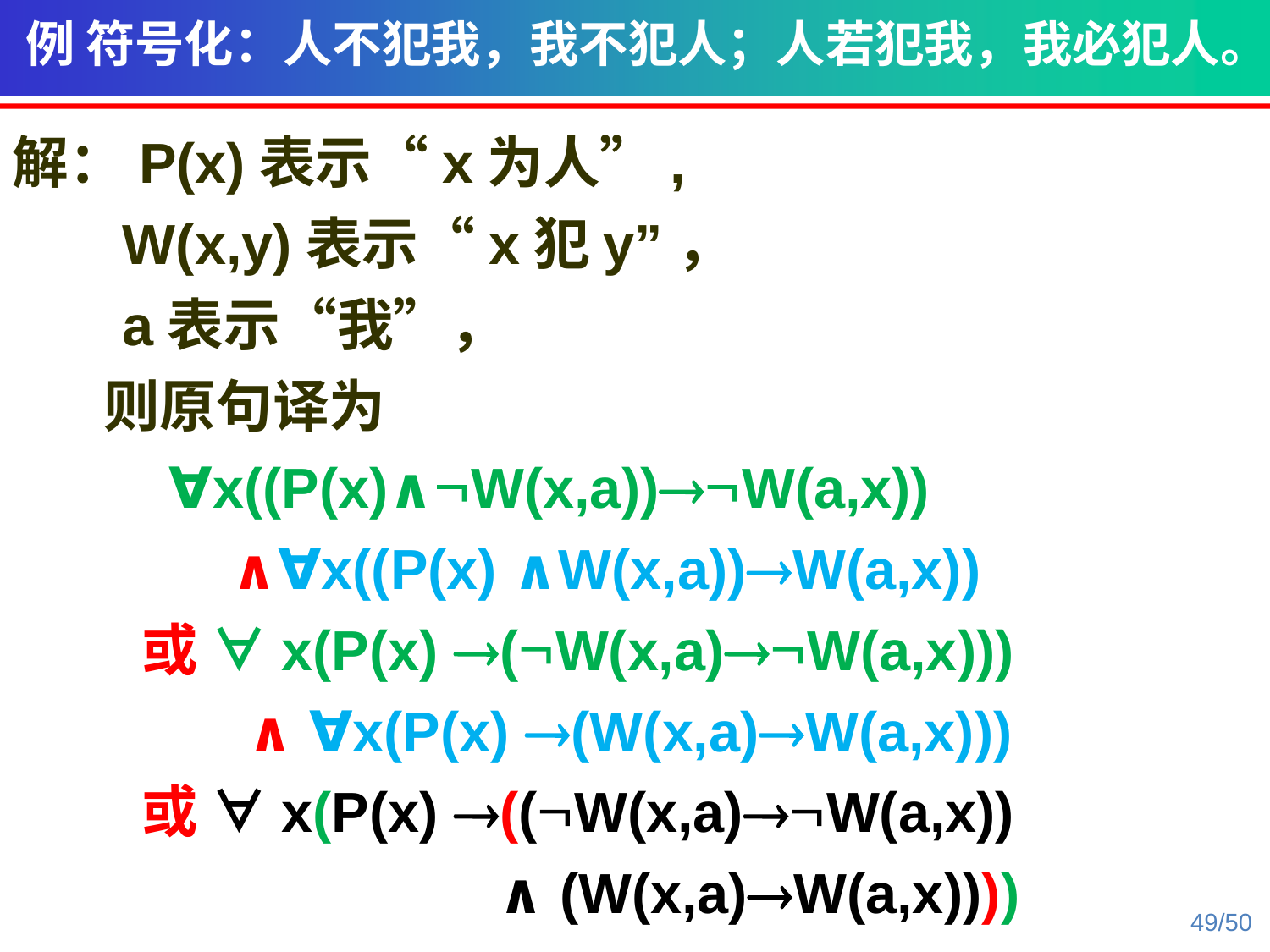

例 符号化：人不犯我，我不犯人；人若犯我，我必犯人。
解：P(x)表示“x为人”,
	    W(x,y)表示“x犯y”，
	    a表示“我”，
      则原句译为
          ∀x((P(x)∧¬W(x,a))→¬W(a,x))
              ∧∀x((P(x) ∧W(x,a))→W(a,x))
         或 ∀x(P(x) →(¬W(x,a)→¬W(a,x)))
               ∧ ∀x(P(x) →(W(x,a)→W(a,x)))
         或 ∀x(P(x) →((¬W(x,a)→¬W(a,x))
                               ∧ (W(x,a)→W(a,x))))
49/50